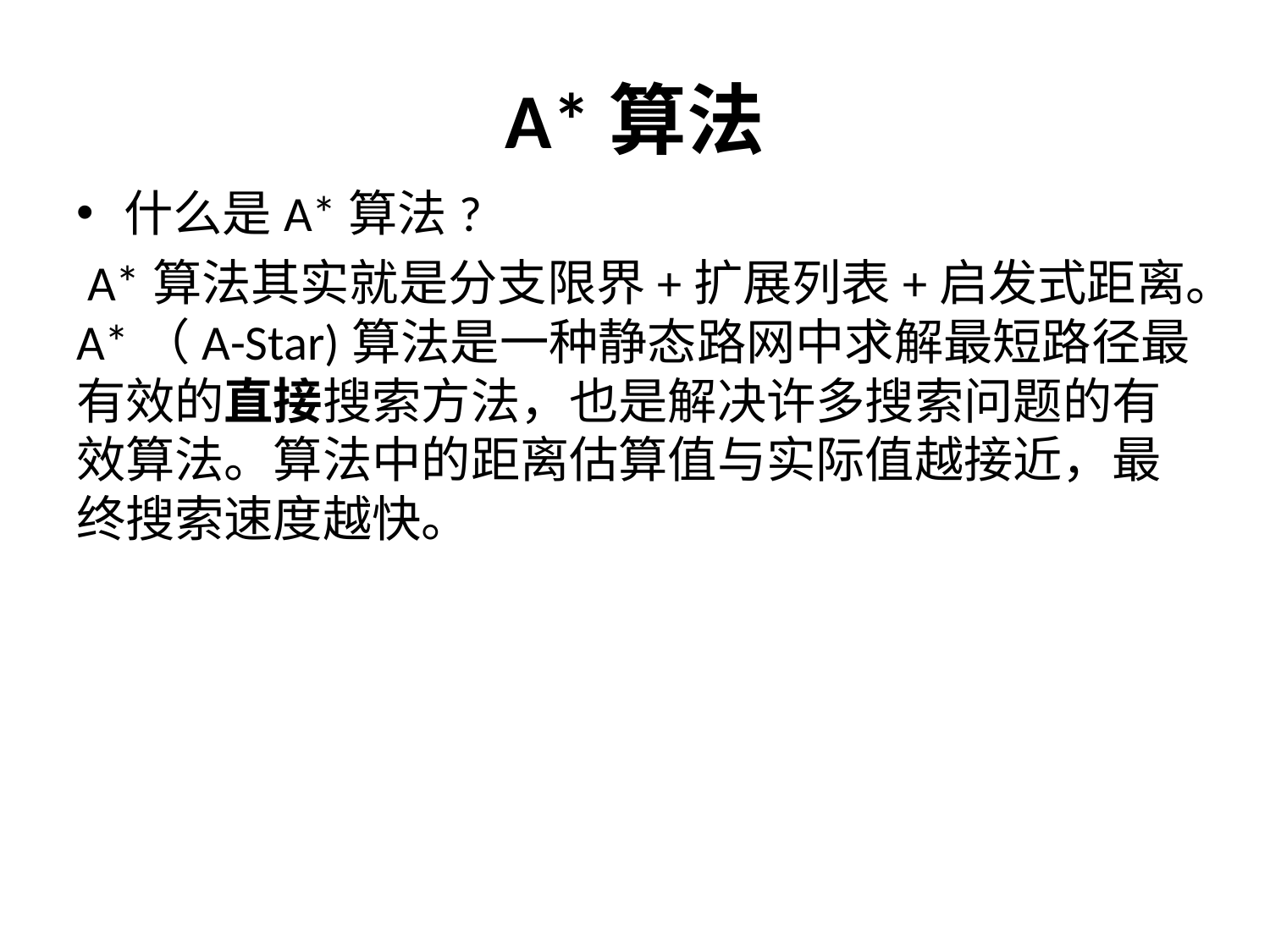

# A*算法
什么是A*算法?
 A*算法其实就是分支限界+扩展列表+启发式距离。A*（A-Star)算法是一种静态路网中求解最短路径最有效的直接搜索方法，也是解决许多搜索问题的有效算法。算法中的距离估算值与实际值越接近，最终搜索速度越快。